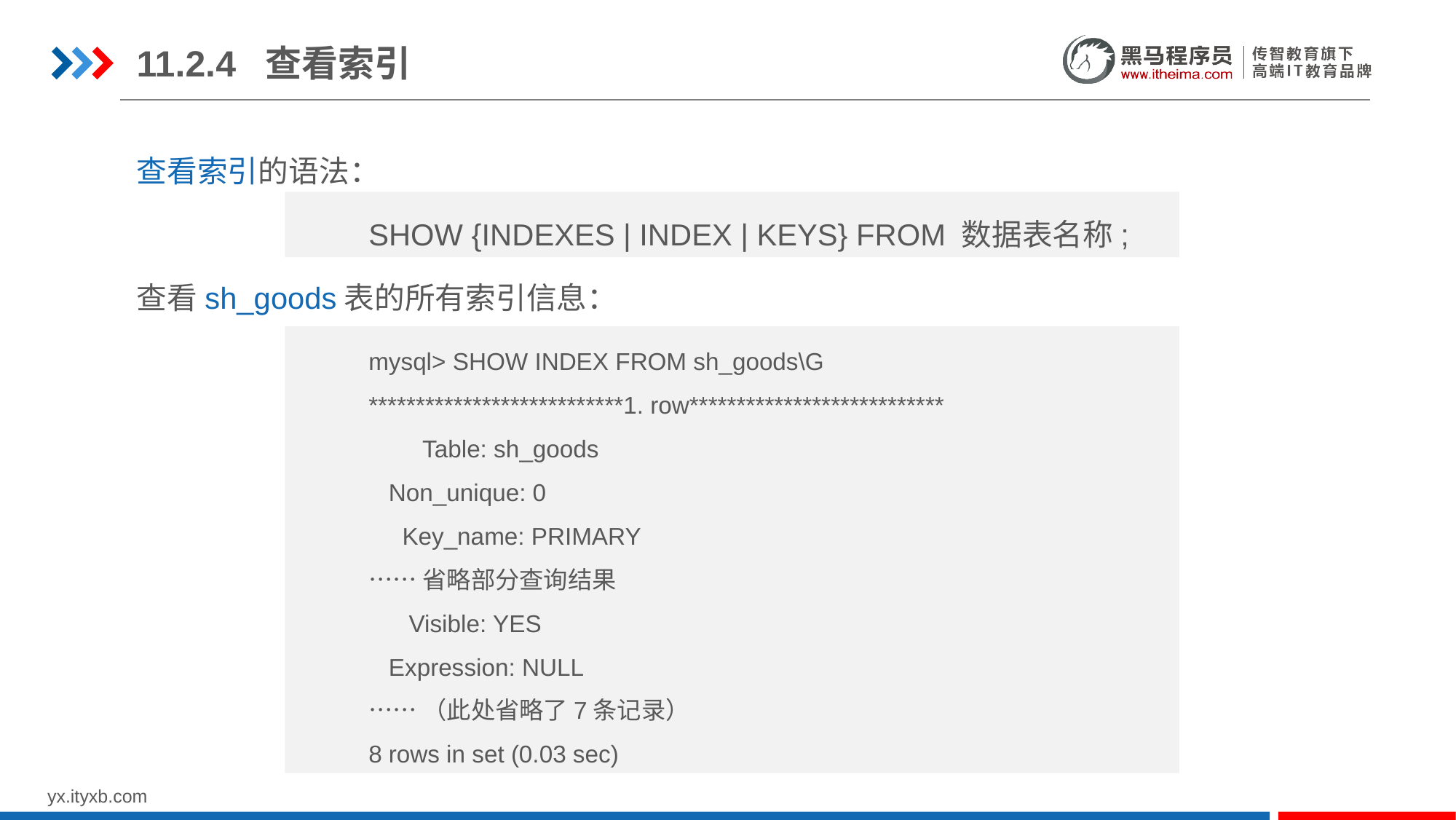

11.2.4  查看索引
查看索引的语法：
SHOW {INDEXES | INDEX | KEYS} FROM 数据表名称;
查看sh_goods表的所有索引信息：
mysql> SHOW INDEX FROM sh_goods\G
***************************1. row***************************
        Table: sh_goods
   Non_unique: 0
     Key_name: PRIMARY
……省略部分查询结果
      Visible: YES
   Expression: NULL
……（此处省略了7条记录）
8 rows in set (0.03 sec)